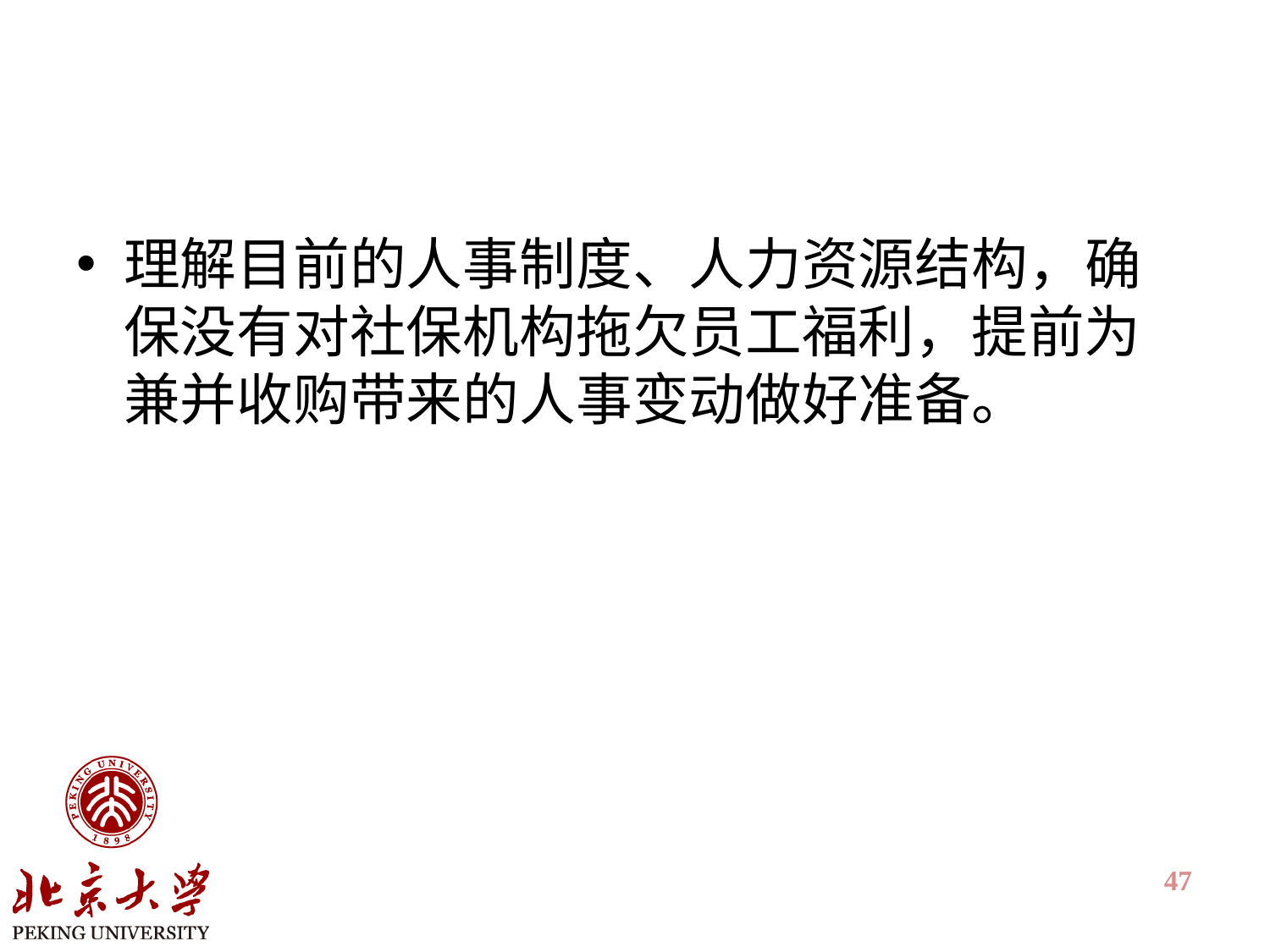

理解目前的人事制度、人力资源结构，确保没有对社保机构拖欠员工福利，提前为兼并收购带来的人事变动做好准备。
47